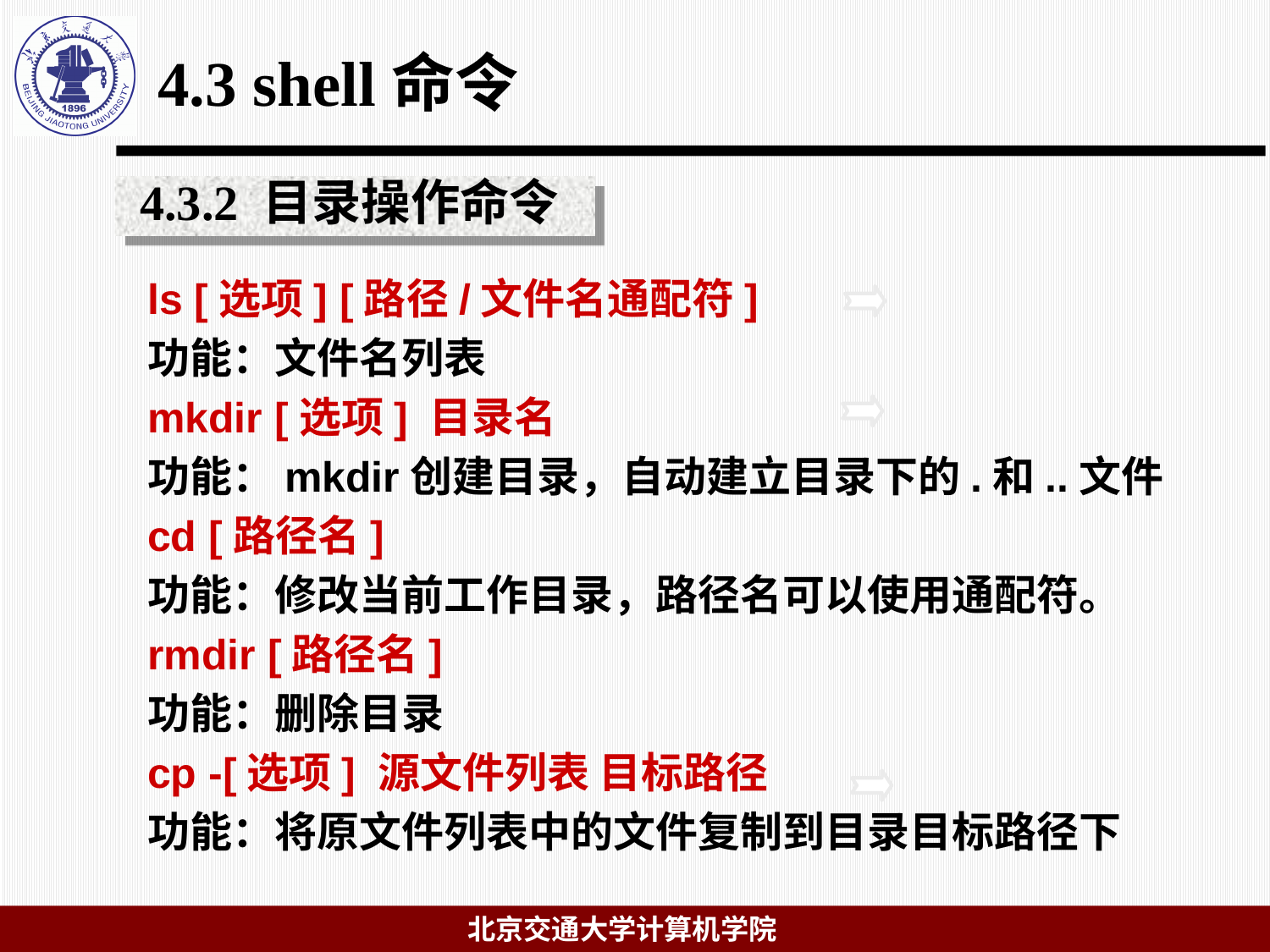

# 4.3 shell命令
4.3.2 目录操作命令
ls [选项] [路径/文件名通配符]
功能：文件名列表
mkdir [选项] 目录名
功能：mkdir创建目录，自动建立目录下的.和..文件
cd [路径名]
功能：修改当前工作目录，路径名可以使用通配符。
rmdir [路径名]
功能：删除目录
cp -[选项] 源文件列表 目标路径
功能：将原文件列表中的文件复制到目录目标路径下